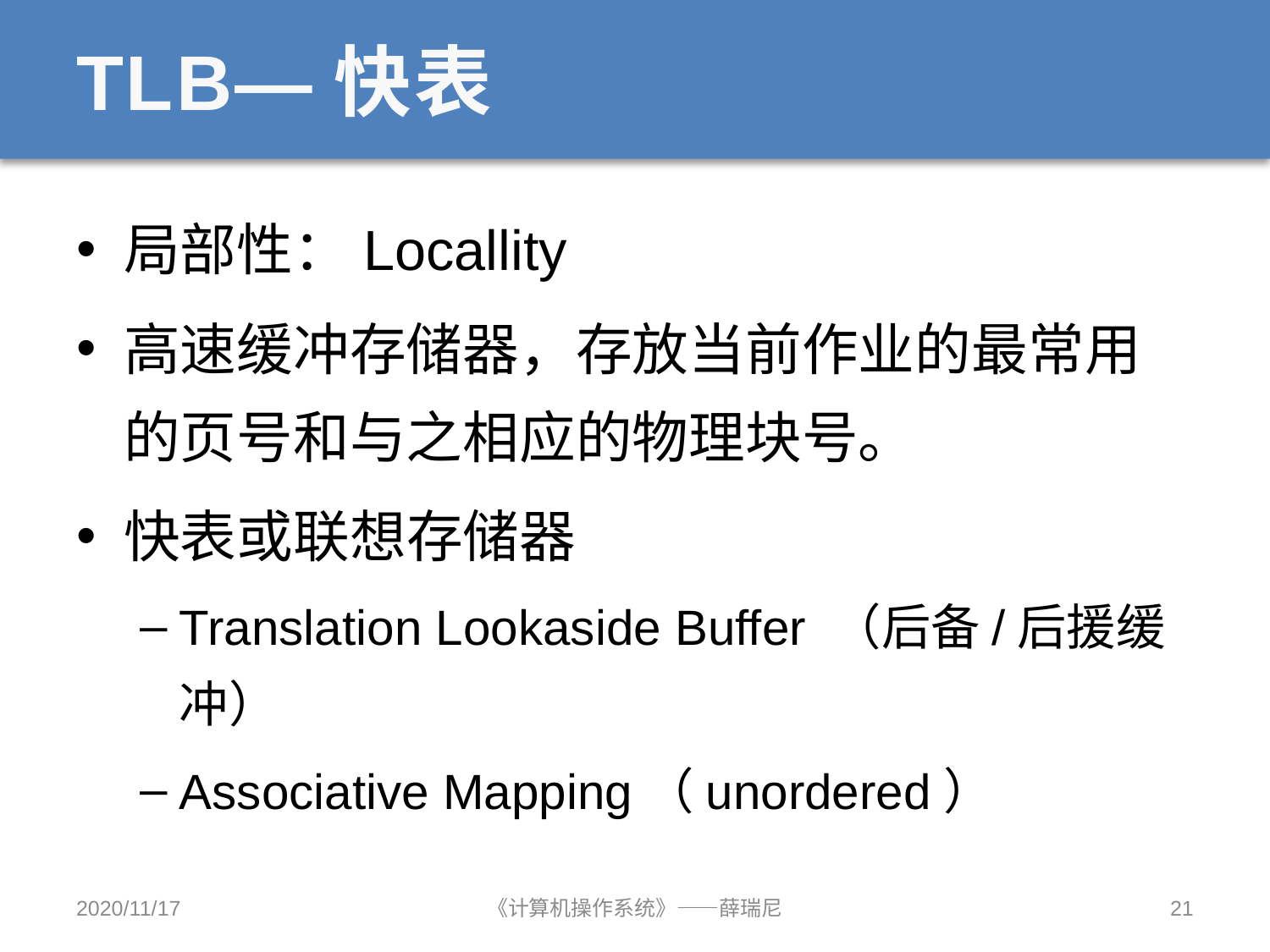

# TLB—快表
局部性：Locallity
高速缓冲存储器，存放当前作业的最常用的页号和与之相应的物理块号。
快表或联想存储器
Translation Lookaside Buffer （后备/后援缓冲）
Associative Mapping（unordered）
2020/11/17
《计算机操作系统》——薛瑞尼
21